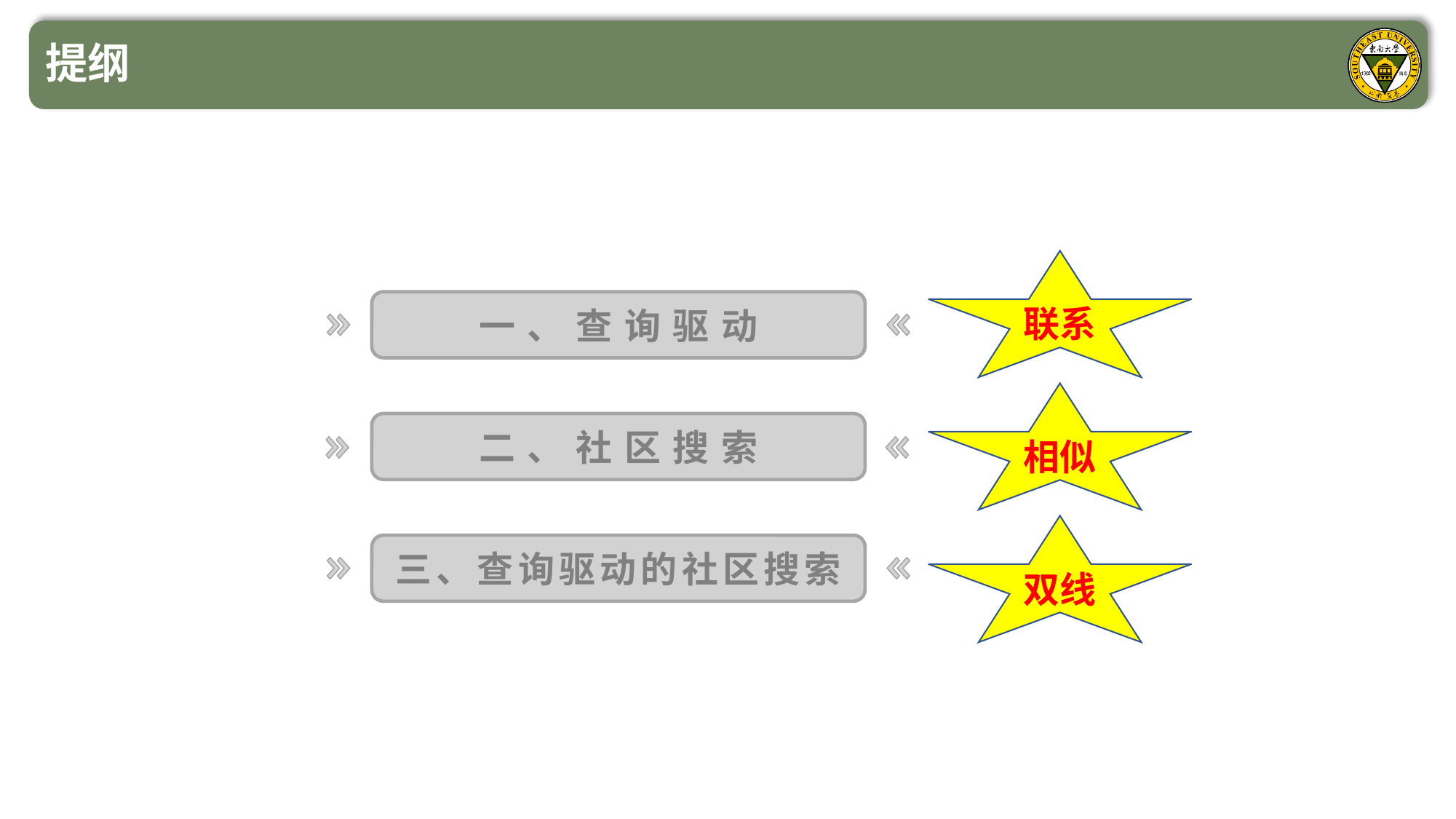

提纲
联系
一、查询驱动

相似
二、社区搜索

双线
三、查询驱动的社区搜索